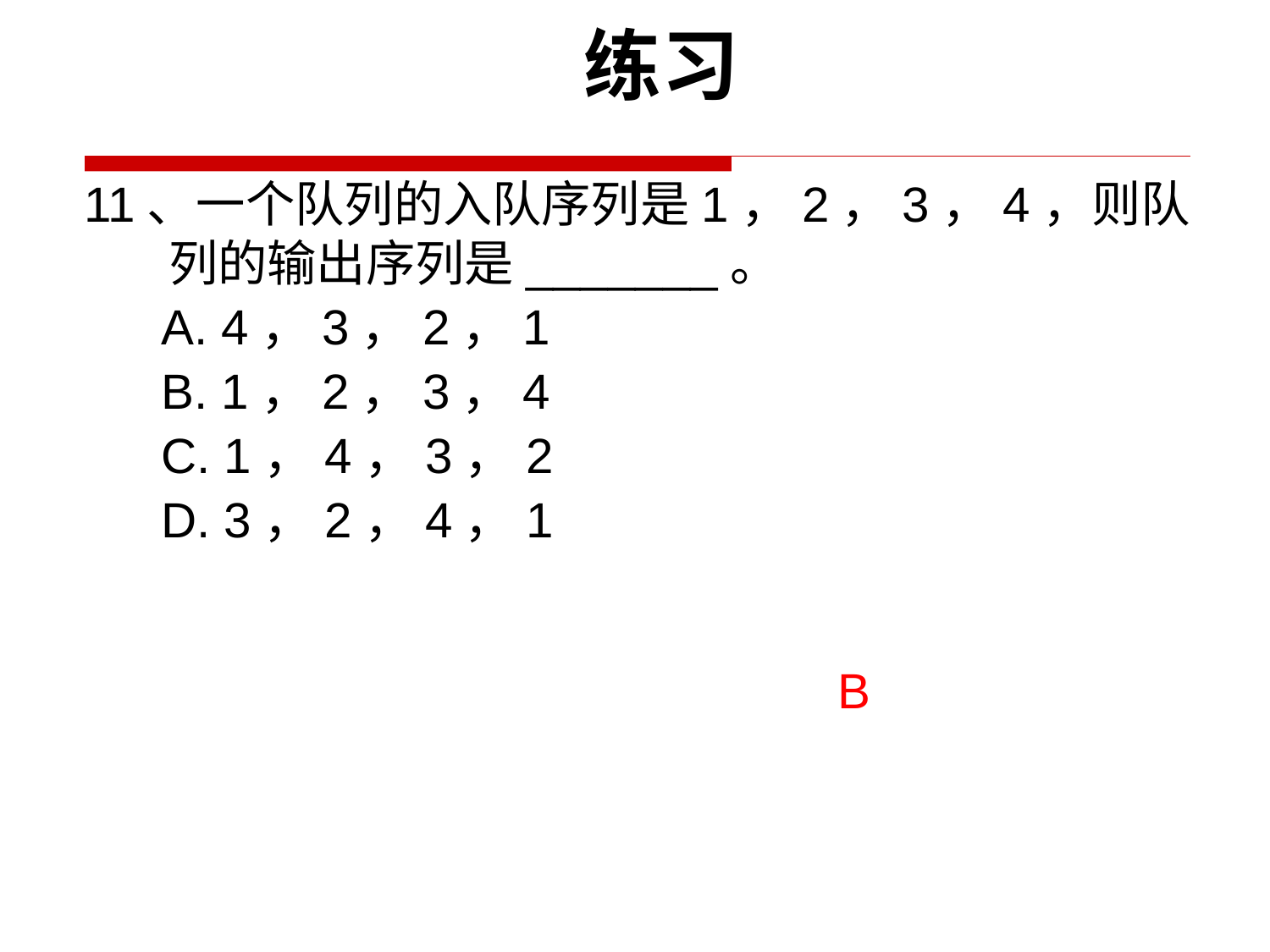

练习
11、一个队列的入队序列是1，2，3，4，则队列的输出序列是_______。
 A. 4，3，2，1
 B. 1，2，3，4
 C. 1，4，3，2
 D. 3，2，4，1
B